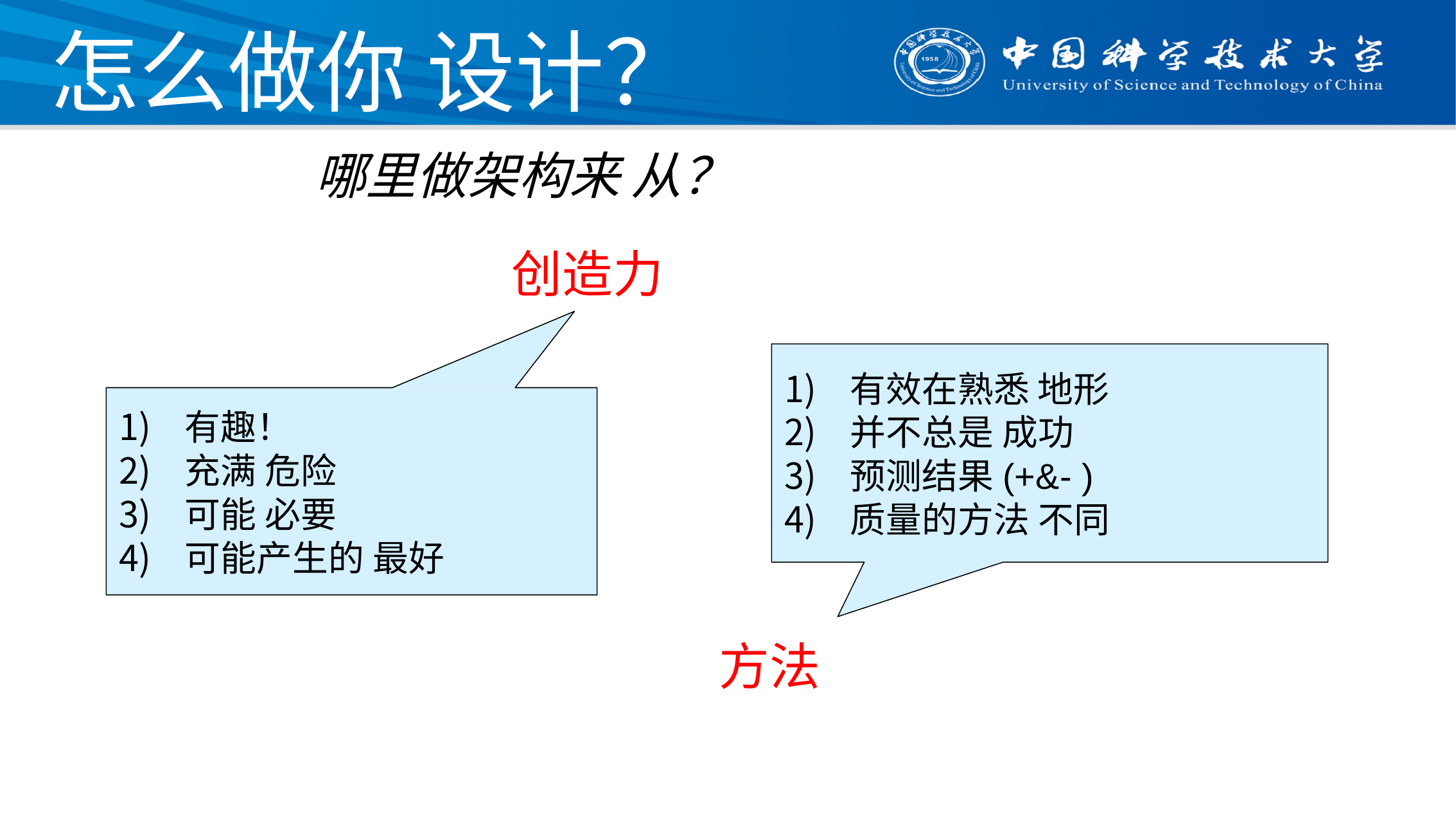

# 怎么做你 设计？
哪里做架构来 从？
创造力

有效在熟悉 地形
并不总是 成功
预测结果(+&- )
质量的方法 不同
有趣！
充满 危险
可能 必要
可能产生的 最好
方法